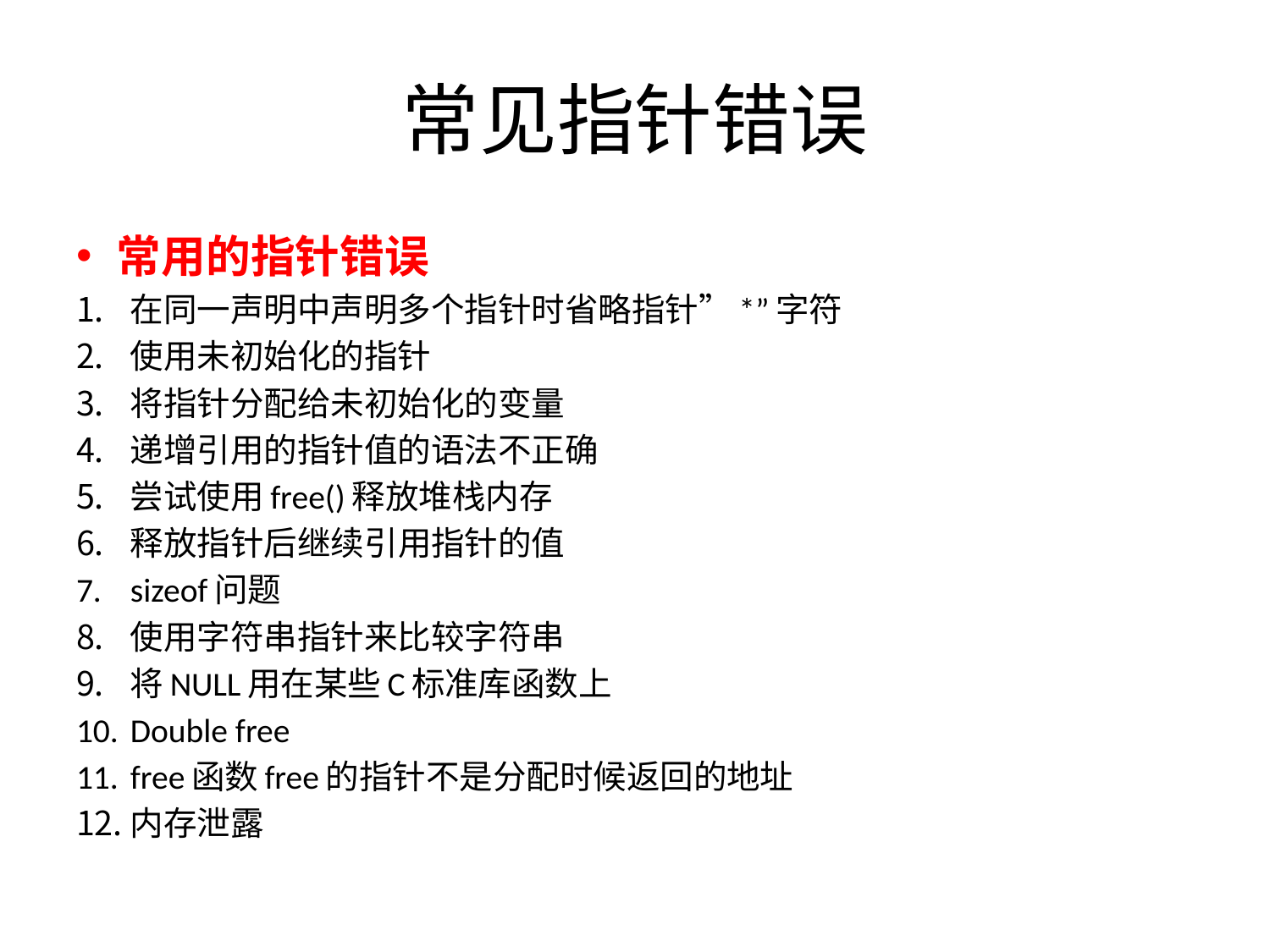

# 常见指针错误
常用的指针错误
在同一声明中声明多个指针时省略指针”*”字符
使用未初始化的指针
将指针分配给未初始化的变量
递增引用的指针值的语法不正确
尝试使用free()释放堆栈内存
释放指针后继续引用指针的值
sizeof问题
使用字符串指针来比较字符串
将NULL用在某些C标准库函数上
Double free
free函数free的指针不是分配时候返回的地址
内存泄露